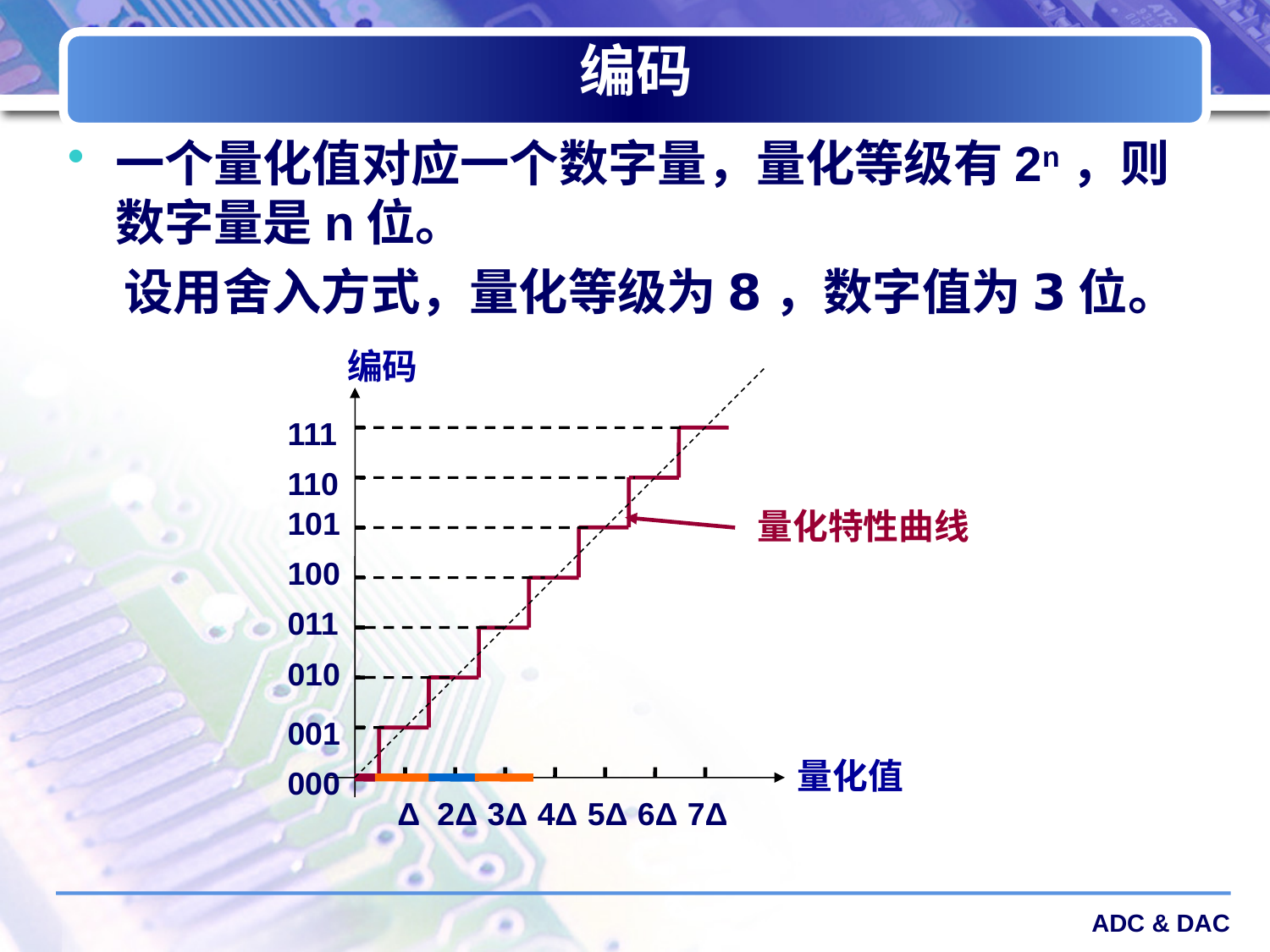

# 编码
一个量化值对应一个数字量，量化等级有2n，则数字量是n位。
    设用舍入方式，量化等级为8，数字值为3位。
编码

111

110
101
100
011

010
001
000

Δ
2Δ
3Δ
4Δ
5Δ
6Δ
7Δ

量化特性曲线

量化值